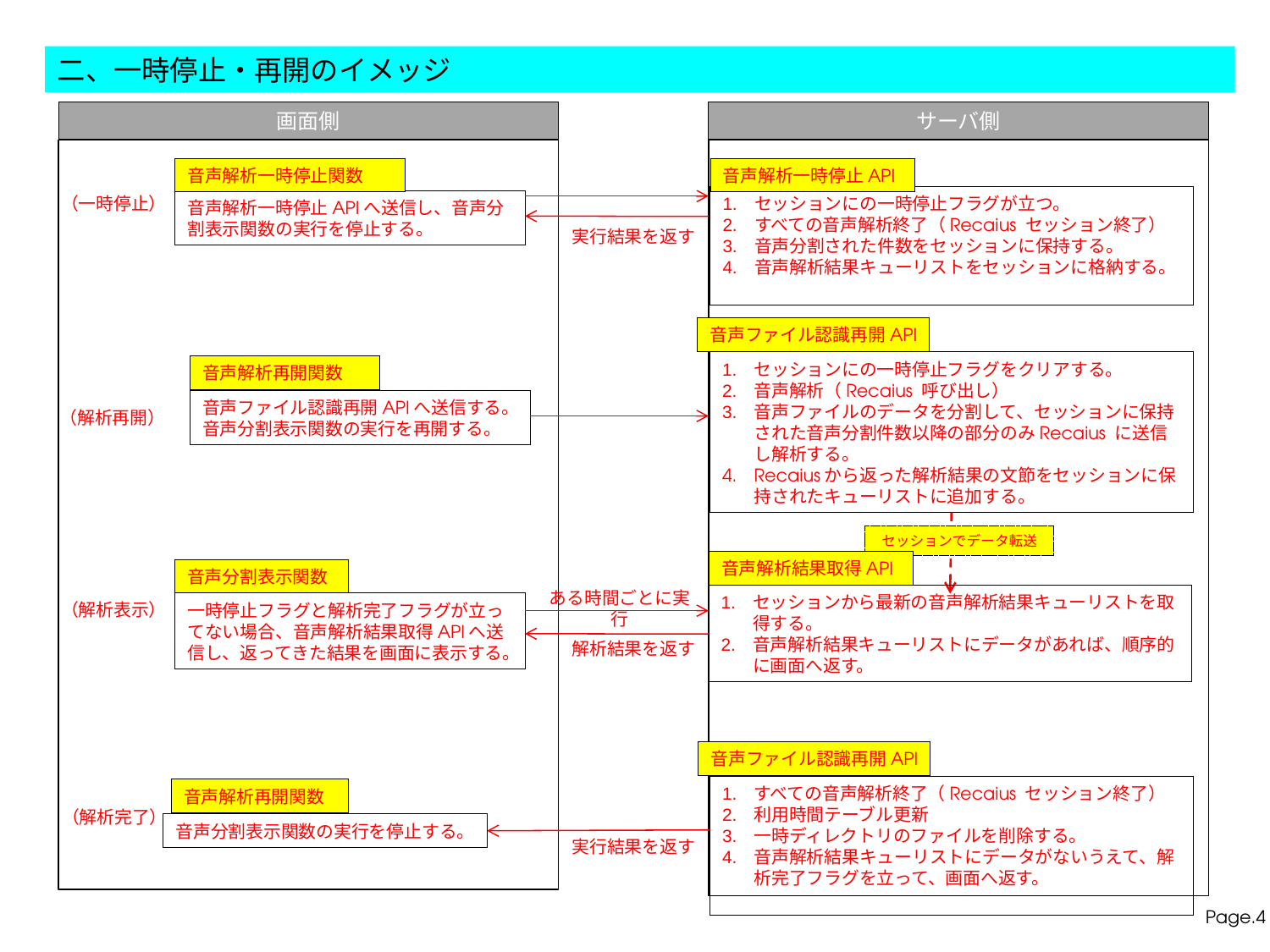

二、一時停止・再開のイメッジ
画面側
サーバ側

音声解析一時停止関数
音声解析一時停止APIへ送信し、音声分割表示関数の実行を停止する。
音声解析一時停止API
セッションにの一時停止フラグが立つ。
すべての音声解析終了（Recaius セッション終了）
音声分割された件数をセッションに保持する。
音声解析結果キューリストをセッションに格納する。

（一時停止）
実行結果を返す
音声ファイル認識再開API
セッションにの一時停止フラグをクリアする。
音声解析（Recaius 呼び出し）
音声ファイルのデータを分割して、セッションに保持された音声分割件数以降の部分のみRecaius に送信し解析する。
Recaiusから返った解析結果の文節をセッションに保持されたキューリストに追加する。
音声解析再開関数
音声ファイル認識再開APIへ送信する。
音声分割表示関数の実行を再開する。
（解析再開）
セッションでデータ転送
音声解析結果取得API
セッションから最新の音声解析結果キューリストを取得する。
音声解析結果キューリストにデータがあれば、順序的に画面へ返す。
音声分割表示関数
一時停止フラグと解析完了フラグが立ってない場合、音声解析結果取得APIへ送信し、返ってきた結果を画面に表示する。
ある時間ごとに実行
（解析表示）
解析結果を返す
音声ファイル認識再開API
すべての音声解析終了（Recaius セッション終了）
利用時間テーブル更新
一時ディレクトリのファイルを削除する。
音声解析結果キューリストにデータがないうえて、解析完了フラグを立って、画面へ返す。

音声解析再開関数
音声分割表示関数の実行を停止する。
（解析完了）
実行結果を返す